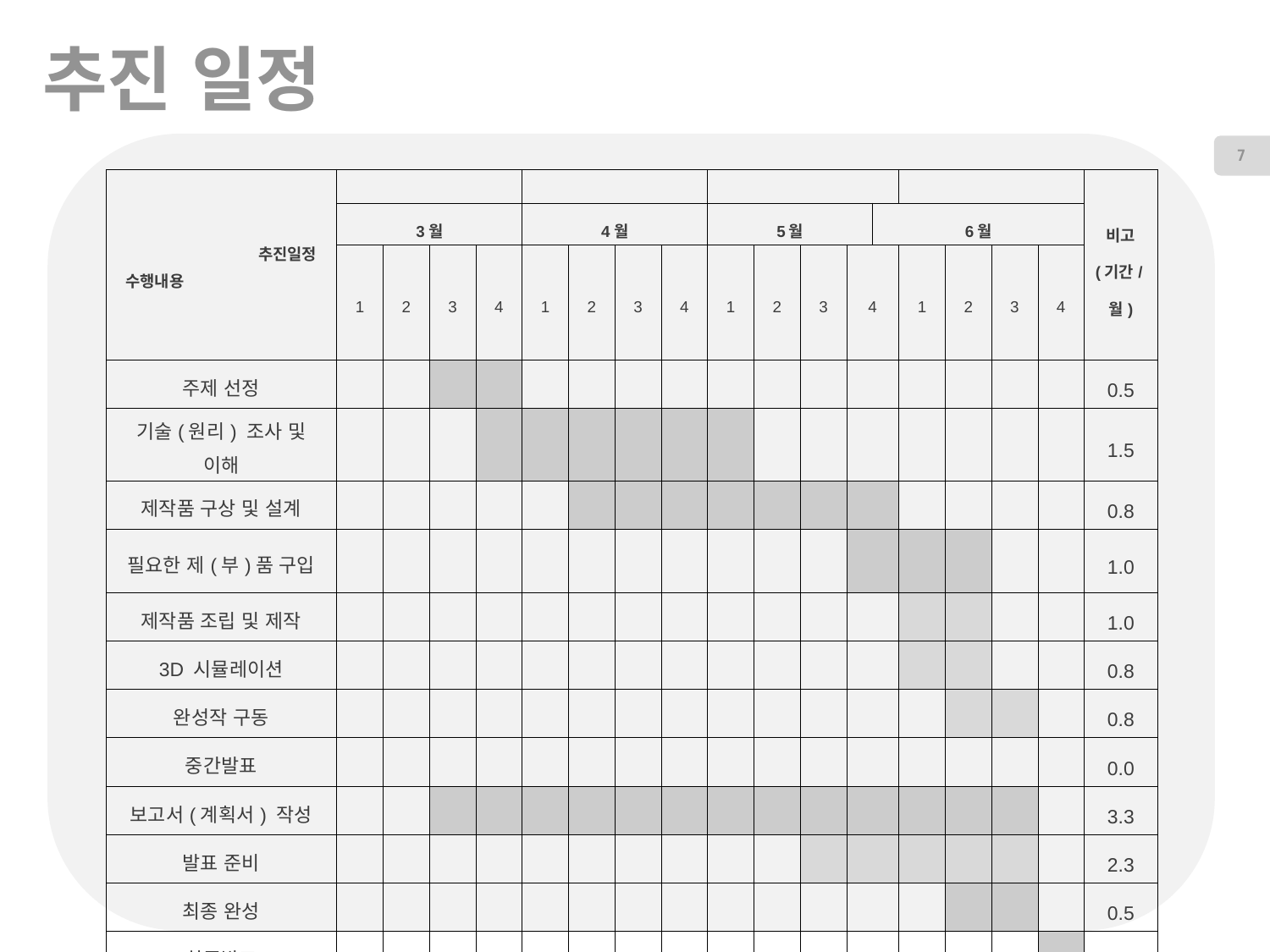

# 추진 일정

7
| 추진일정 수행내용 |  |  |  |  |  |  |  |  |  |  |  |  |  |  |  |  |  | 비고 (기간/월) |
| --- | --- | --- | --- | --- | --- | --- | --- | --- | --- | --- | --- | --- | --- | --- | --- | --- | --- | --- |
|  | 3월 |  |  |  | 4월 |  |  |  | 5월 |  |  |  | 6월 |  |  |  |  |  |
|  | 1 | 2 | 3 | 4 | 1 | 2 | 3 | 4 | 1 | 2 | 3 | 4 |  | 1 | 2 | 3 | 4 |  |
| 주제 선정 |  |  |  |  |  |  |  |  |  |  |  |  |  |  |  |  |  | 0.5 |
| 기술(원리) 조사 및 이해 |  |  |  |  |  |  |  |  |  |  |  |  |  |  |  |  |  | 1.5 |
| 제작품 구상 및 설계 |  |  |  |  |  |  |  |  |  |  |  |  |  |  |  |  |  | 0.8 |
| 필요한 제(부)품 구입 |  |  |  |  |  |  |  |  |  |  |  |  |  |  |  |  |  | 1.0 |
| 제작품 조립 및 제작 |  |  |  |  |  |  |  |  |  |  |  |  |  |  |  |  |  | 1.0 |
| 3D 시뮬레이션 |  |  |  |  |  |  |  |  |  |  |  |  |  |  |  |  |  | 0.8 |
| 완성작 구동 |  |  |  |  |  |  |  |  |  |  |  |  |  |  |  |  |  | 0.8 |
| 중간발표 |  |  |  |  |  |  |  |  |  |  |  |  |  |  |  |  |  | 0.0 |
| 보고서(계획서) 작성 |  |  |  |  |  |  |  |  |  |  |  |  |  |  |  |  |  | 3.3 |
| 발표 준비 |  |  |  |  |  |  |  |  |  |  |  |  |  |  |  |  |  | 2.3 |
| 최종 완성 |  |  |  |  |  |  |  |  |  |  |  |  |  |  |  |  |  | 0.5 |
| 최종발표 |  |  |  |  |  |  |  |  |  |  |  |  |  |  |  |  |  | 0.3 |